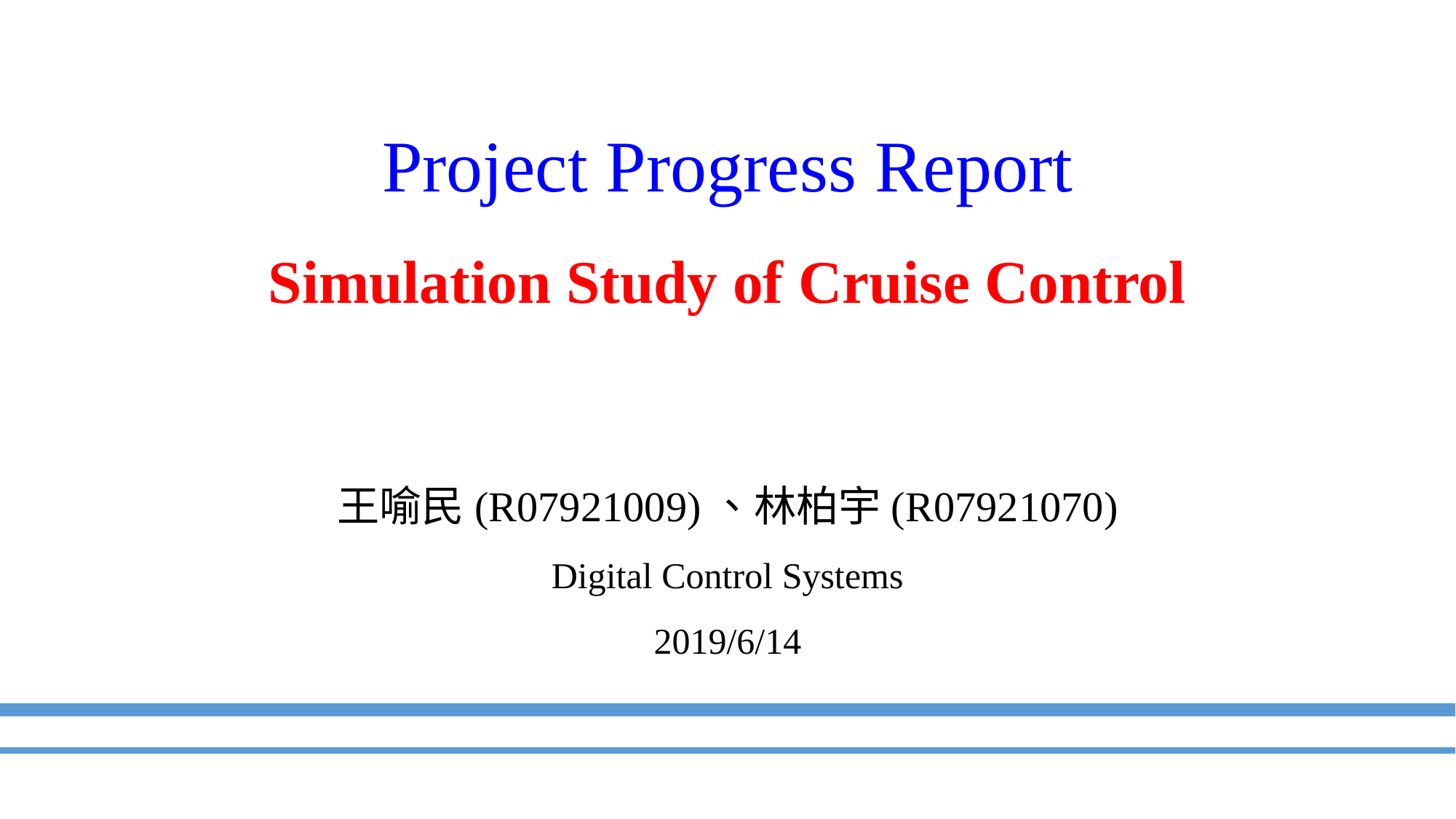

Project Progress Report
Simulation Study of Cruise Control
# 王喻民(R07921009)、林柏宇(R07921070) Digital Control Systems 2019/6/14